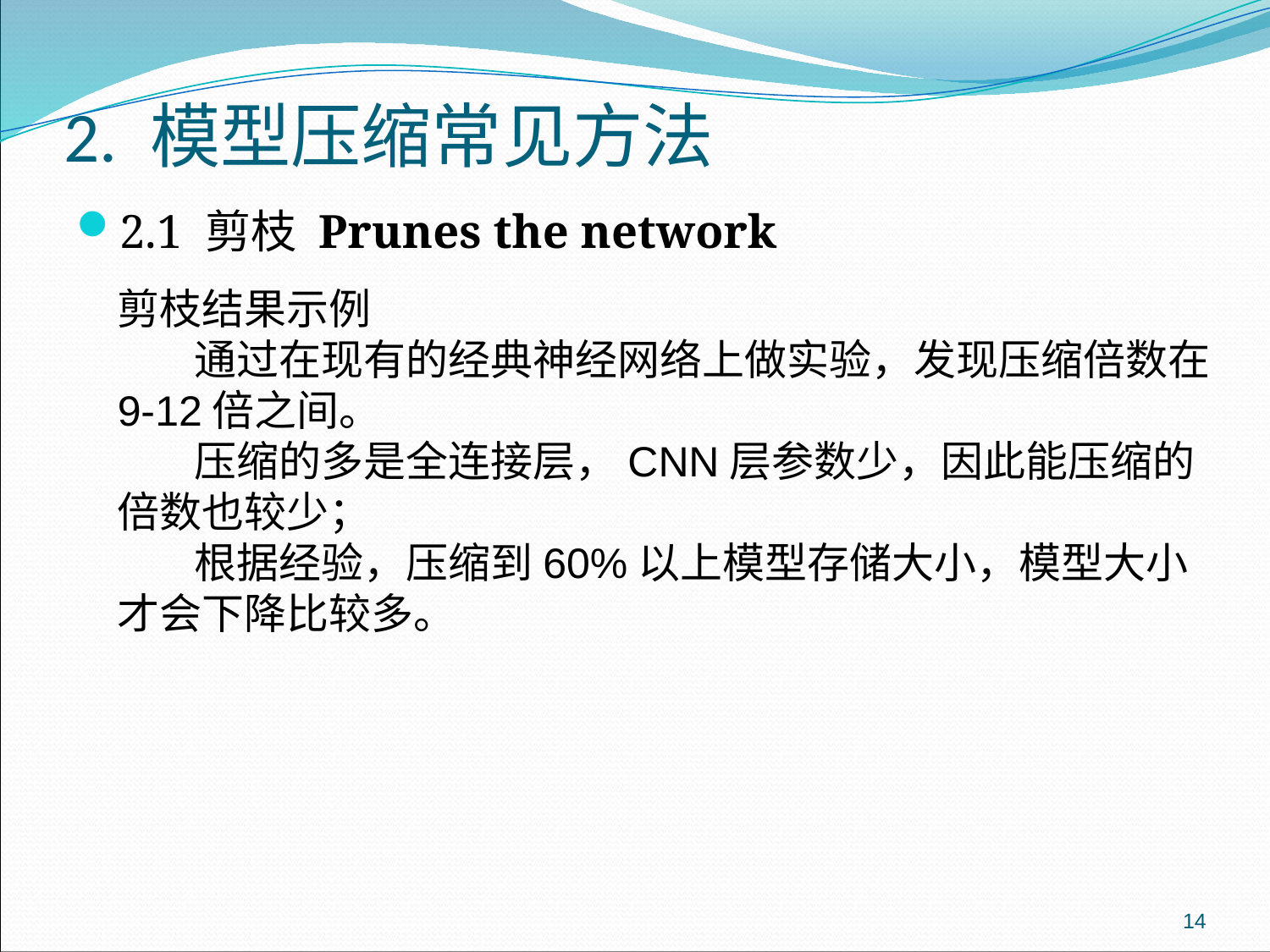

# 2. 模型压缩常见方法
2.1 剪枝 Prunes the network
剪枝结果示例
       通过在现有的经典神经网络上做实验，发现压缩倍数在9-12倍之间。
       压缩的多是全连接层，CNN层参数少，因此能压缩的倍数也较少；
       根据经验，压缩到60%以上模型存储大小，模型大小才会下降比较多。
14